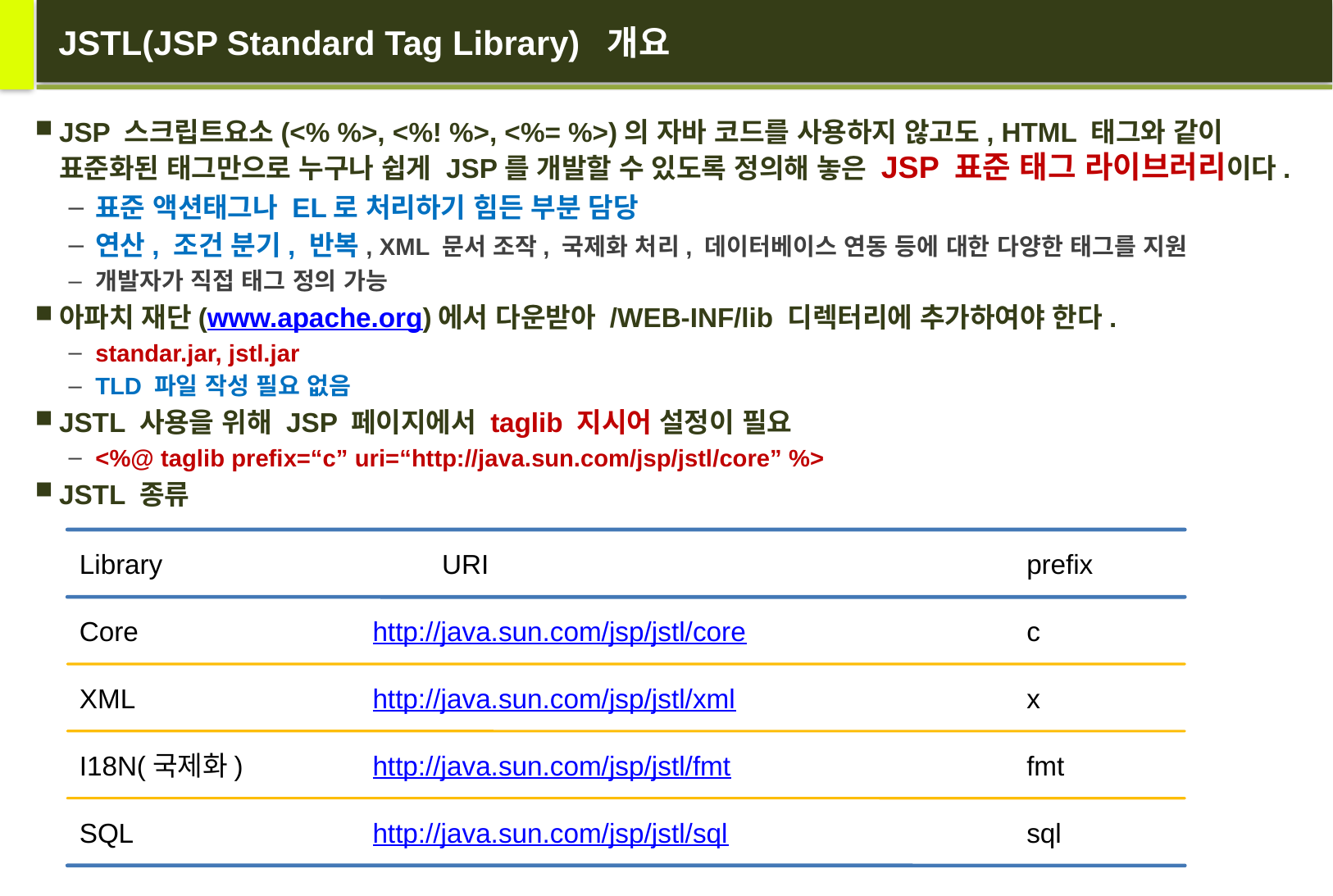

# JSTL(JSP Standard Tag Library)  개요
JSP 스크립트요소(<% %>, <%! %>, <%= %>)의 자바 코드를 사용하지 않고도, HTML 태그와 같이 표준화된 태그만으로 누구나 쉽게 JSP를 개발할 수 있도록 정의해 놓은 JSP 표준 태그 라이브러리이다.
표준 액션태그나 EL로 처리하기 힘든 부분 담당
연산, 조건 분기, 반복, XML 문서 조작, 국제화 처리, 데이터베이스 연동 등에 대한 다양한 태그를 지원
개발자가 직접 태그 정의 가능
아파치 재단(www.apache.org)에서 다운받아 /WEB-INF/lib 디렉터리에 추가하여야 한다.
standar.jar, jstl.jar
TLD 파일 작성 필요 없음
JSTL 사용을 위해 JSP 페이지에서 taglib 지시어 설정이 필요
<%@ taglib prefix=“c” uri=“http://java.sun.com/jsp/jstl/core” %>
JSTL 종류

Library

URI
prefix
Core

http://java.sun.com/jsp/jstl/core
c
XML

http://java.sun.com/jsp/jstl/xml
x
I18N(국제화)

http://java.sun.com/jsp/jstl/fmt
fmt
SQL

http://java.sun.com/jsp/jstl/sql
sql